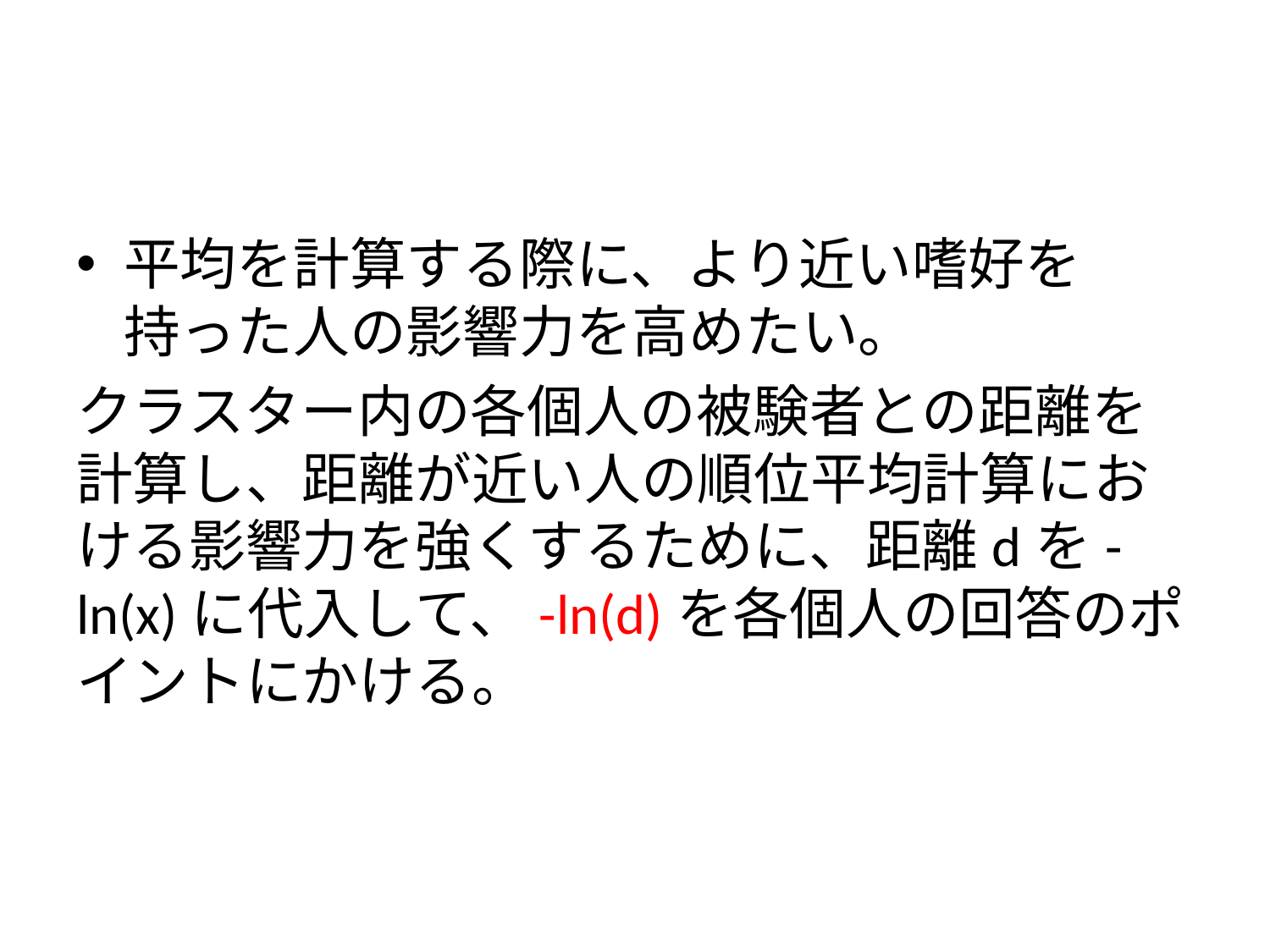

#
平均を計算する際に、より近い嗜好を持った人の影響力を高めたい。
クラスター内の各個人の被験者との距離を計算し、距離が近い人の順位平均計算における影響力を強くするために、距離dを-ln(x)に代入して、-ln(d)を各個人の回答のポイントにかける。